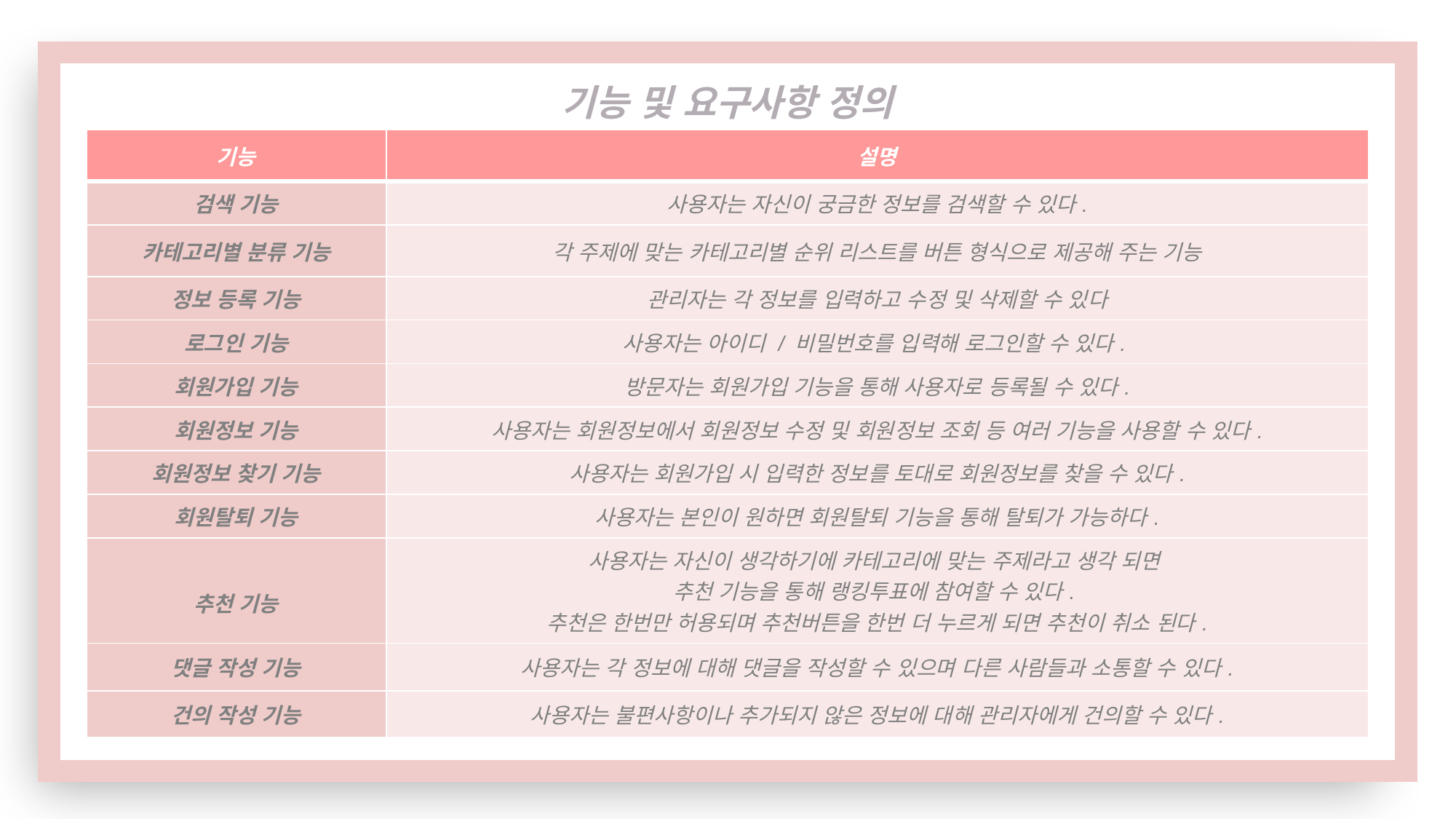

#
기능 및 요구사항 정의

| 기능 | 설명 |
| --- | --- |
| 검색 기능 | 사용자는 자신이 궁금한 정보를 검색할 수 있다. |
| 카테고리별 분류 기능 | 각 주제에 맞는 카테고리별 순위 리스트를 버튼 형식으로 제공해 주는 기능 |
| 정보 등록 기능 | 관리자는 각 정보를 입력하고 수정 및 삭제할 수 있다 |
| 로그인 기능 | 사용자는 아이디 / 비밀번호를 입력해 로그인할 수 있다. |
| 회원가입 기능 | 방문자는 회원가입 기능을 통해 사용자로 등록될 수 있다. |
| 회원정보 기능 | 사용자는 회원정보에서 회원정보 수정 및 회원정보 조회 등 여러 기능을 사용할 수 있다. |
| 회원정보 찾기 기능 | 사용자는 회원가입 시 입력한 정보를 토대로 회원정보를 찾을 수 있다. |
| 회원탈퇴 기능 | 사용자는 본인이 원하면 회원탈퇴 기능을 통해 탈퇴가 가능하다. |
| 추천 기능 | 사용자는 자신이 생각하기에 카테고리에 맞는 주제라고 생각 되면 추천 기능을 통해 랭킹투표에 참여할 수 있다. 추천은 한번만 허용되며 추천버튼을 한번 더 누르게 되면 추천이 취소 된다. |
| 댓글 작성 기능 | 사용자는 각 정보에 대해 댓글을 작성할 수 있으며 다른 사람들과 소통할 수 있다. |
| 건의 작성 기능 | 사용자는 불편사항이나 추가되지 않은 정보에 대해 관리자에게 건의할 수 있다. |